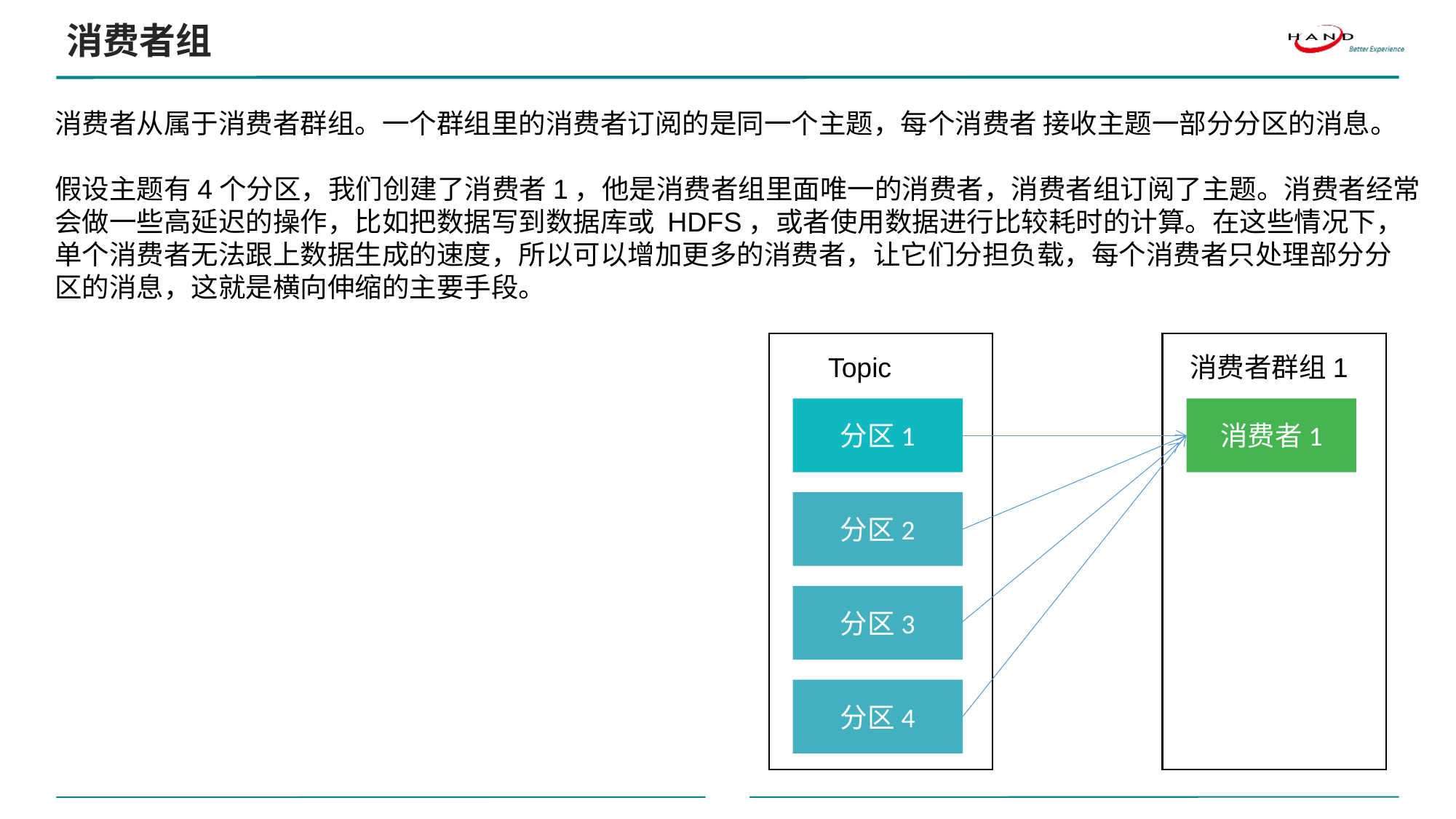

消费者组
消费者从属于消费者群组。一个群组里的消费者订阅的是同一个主题，每个消费者 接收主题一部分分区的消息。

假设主题有4个分区，我们创建了消费者1，他是消费者组里面唯一的消费者，消费者组订阅了主题。消费者经常
会做一些高延迟的操作，比如把数据写到数据库或 HDFS，或者使用数据进行比较耗时的计算。在这些情况下，
单个消费者无法跟上数据生成的速度，所以可以增加更多的消费者，让它们分担负载，每个消费者只处理部分分
区的消息，这就是横向伸缩的主要手段。

Topic
分区1
分区2
分区3
分区4

消费者群组1
消费者1
14